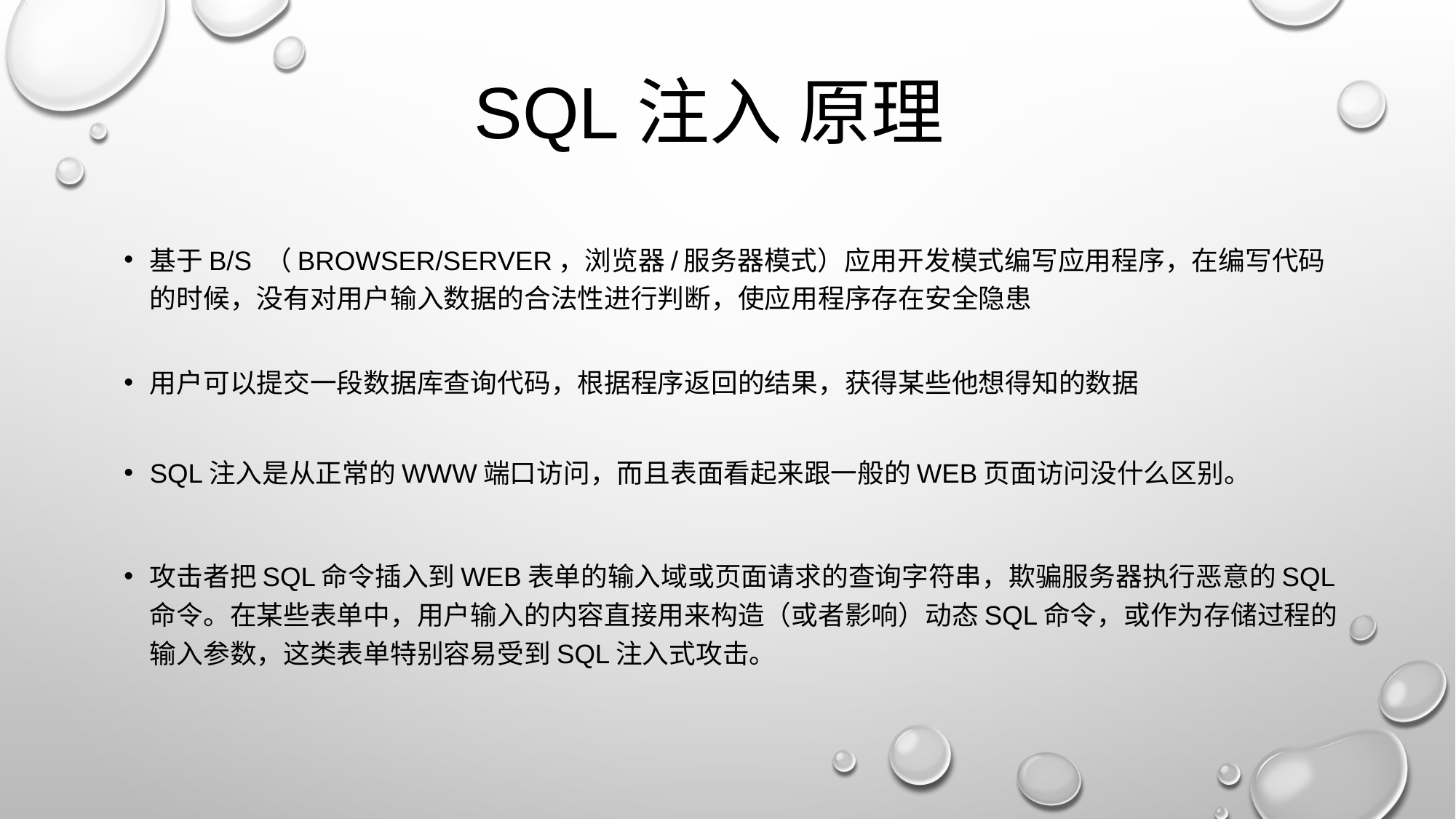

# SQL注入 原理
基于B/S （Browser/Server，浏览器/服务器模式）应用开发模式编写应用程序，在编写代码的时候，没有对用户输入数据的合法性进行判断，使应用程序存在安全隐患
用户可以提交一段数据库查询代码，根据程序返回的结果，获得某些他想得知的数据
SQL注入是从正常的WWW端口访问，而且表面看起来跟一般的Web页面访问没什么区别。

攻击者把SQL命令插入到Web表单的输入域或页面请求的查询字符串，欺骗服务器执行恶意的SQL命令。在某些表单中，用户输入的内容直接用来构造（或者影响）动态SQL命令，或作为存储过程的输入参数，这类表单特别容易受到SQL注入式攻击。